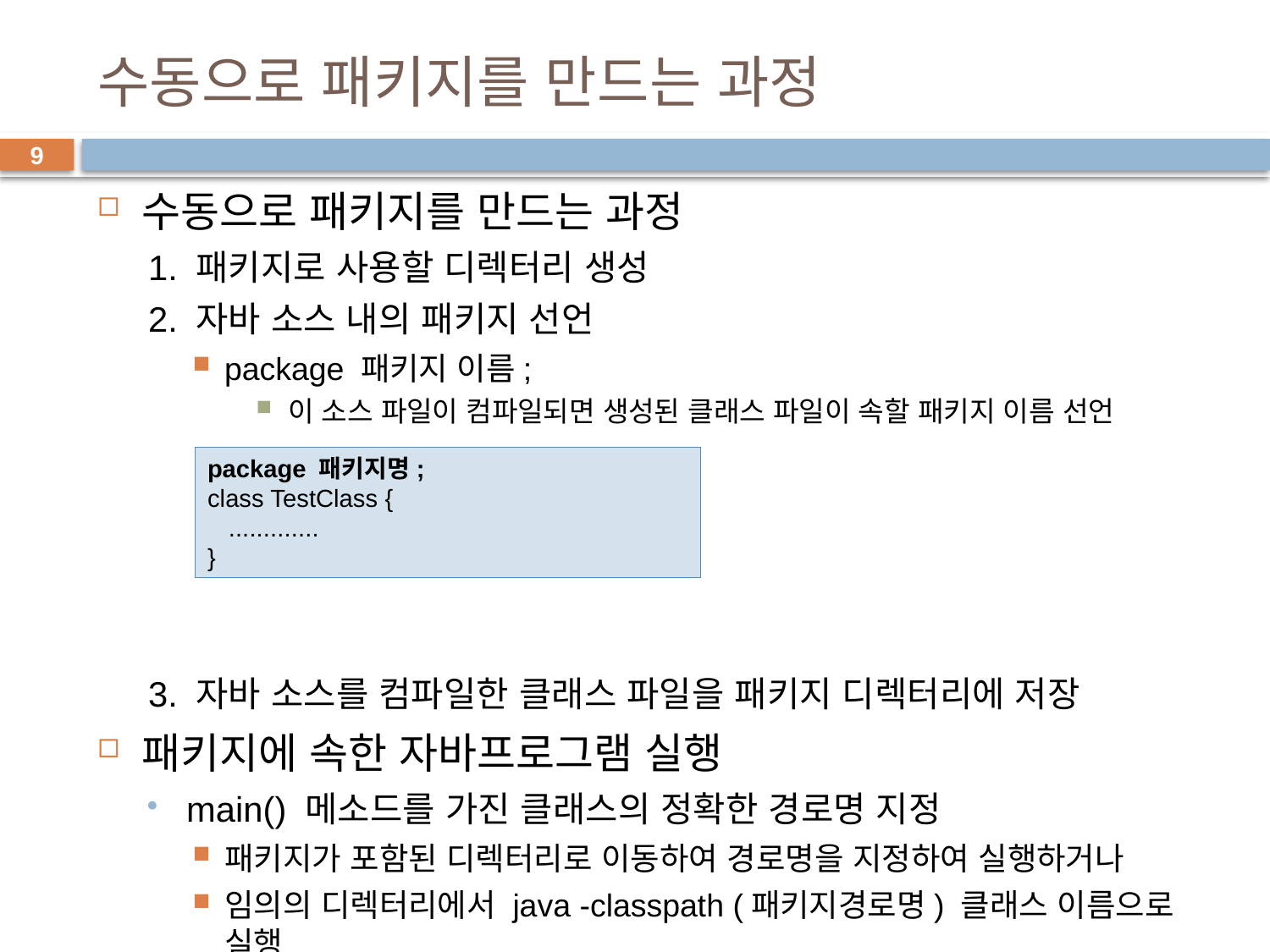

# 수동으로 패키지를 만드는 과정
9
수동으로 패키지를 만드는 과정
1. 패키지로 사용할 디렉터리 생성
2. 자바 소스 내의 패키지 선언
package 패키지 이름;
이 소스 파일이 컴파일되면 생성된 클래스 파일이 속할 패키지 이름 선언

3. 자바 소스를 컴파일한 클래스 파일을 패키지 디렉터리에 저장
패키지에 속한 자바프로그램 실행
main() 메소드를 가진 클래스의 정확한 경로명 지정
패키지가 포함된 디렉터리로 이동하여 경로명을 지정하여 실행하거나
임의의 디렉터리에서 java -classpath (패키지경로명) 클래스 이름으로 실행

package 패키지명;
class TestClass {
   .............
}